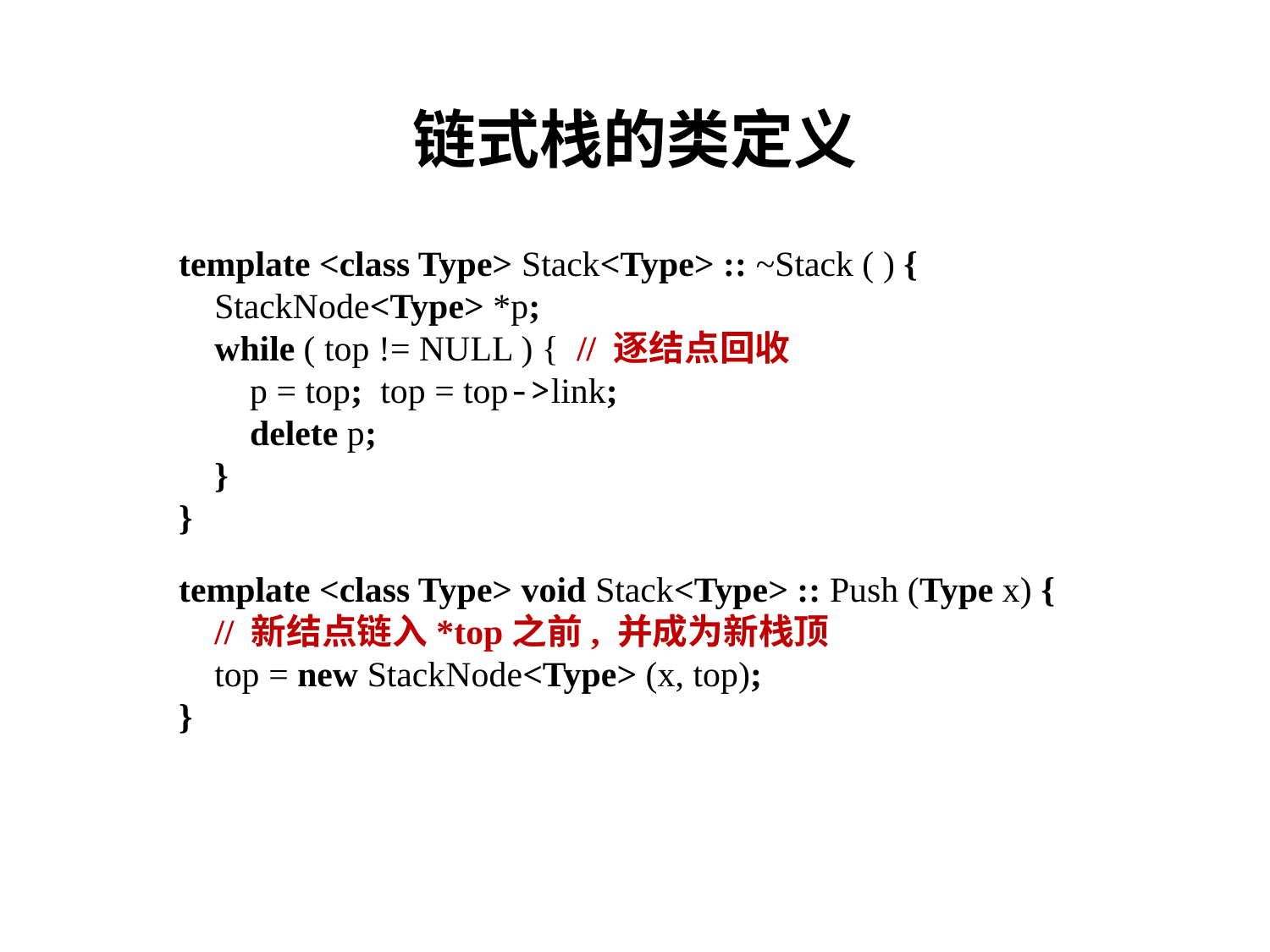

# 链式栈的类定义
template <class Type> Stack<Type> :: ~Stack ( ) {
    StackNode<Type> *p;
    while ( top != NULL ) {  // 逐结点回收
        p = top;  top = top->link;
        delete p;
    }
}

template <class Type> void Stack<Type> :: Push (Type x) {
    // 新结点链入*top之前, 并成为新栈顶
    top = new StackNode<Type> (x, top);
}